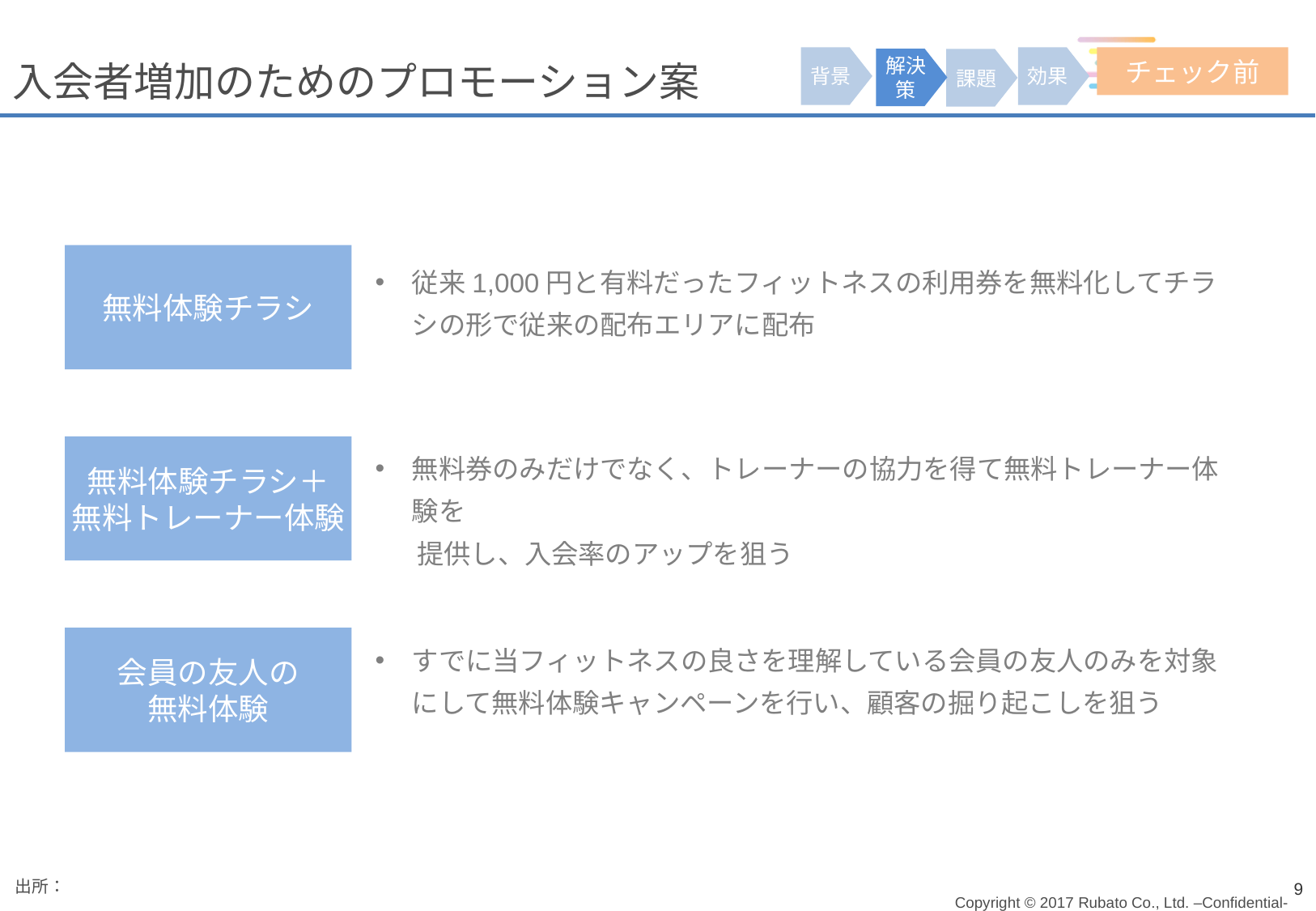

# 入会者増加のためのプロモーション案
チェック前
背景
効果
解決策
課題

無料体験チラシ
従来1,000円と有料だったフィットネスの利用券を無料化してチラシの形で従来の配布エリアに配布
無料体験チラシ＋
無料トレーナー体験
無料券のみだけでなく、トレーナーの協力を得て無料トレーナー体験を
提供し、入会率のアップを狙う
会員の友人の
無料体験
すでに当フィットネスの良さを理解している会員の友人のみを対象にして無料体験キャンペーンを行い、顧客の掘り起こしを狙う
出所：
9